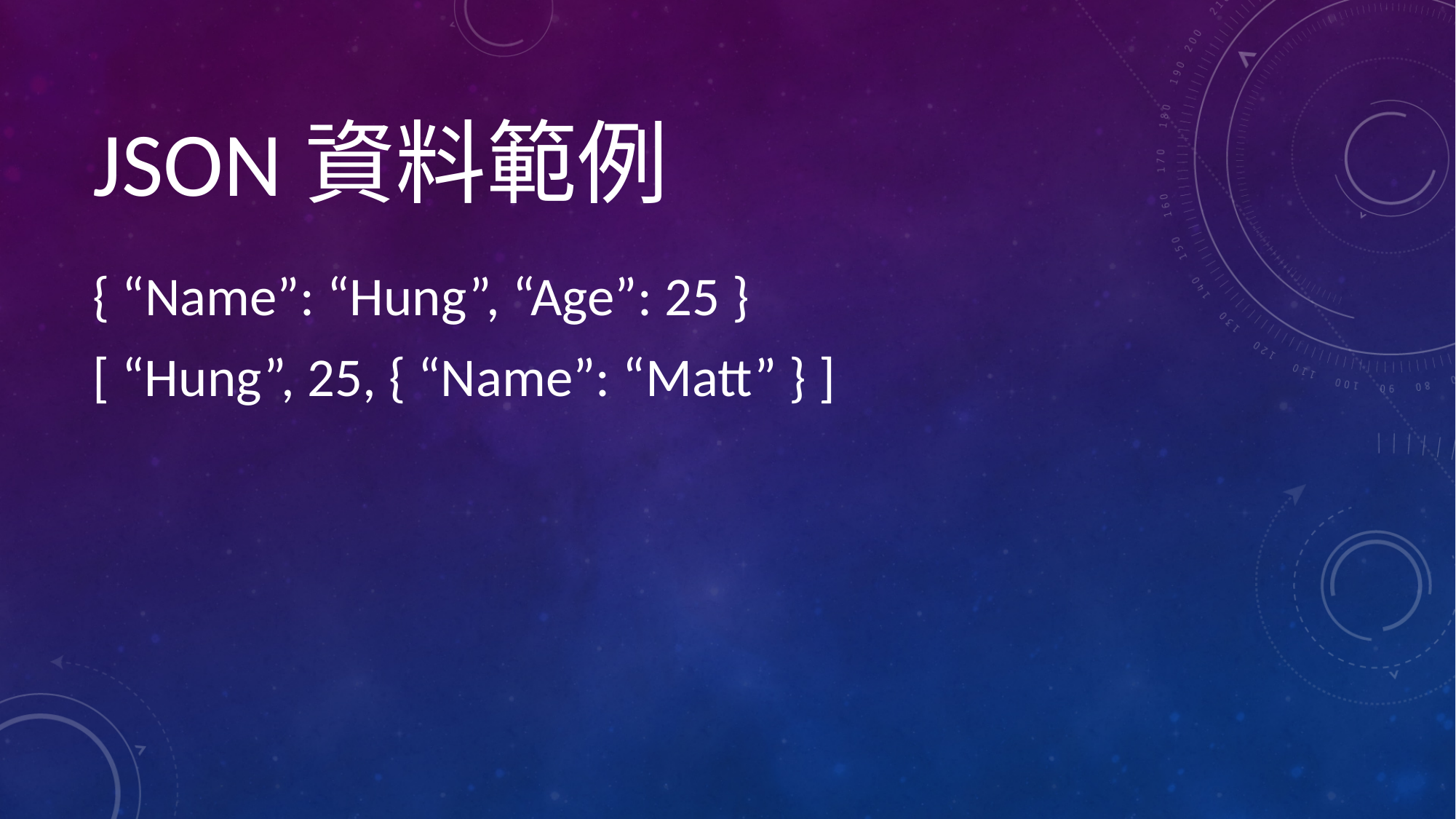

# JSON資料範例
{ “Name”: “Hung”, “Age”: 25 }
[ “Hung”, 25, { “Name”: “Matt” } ]